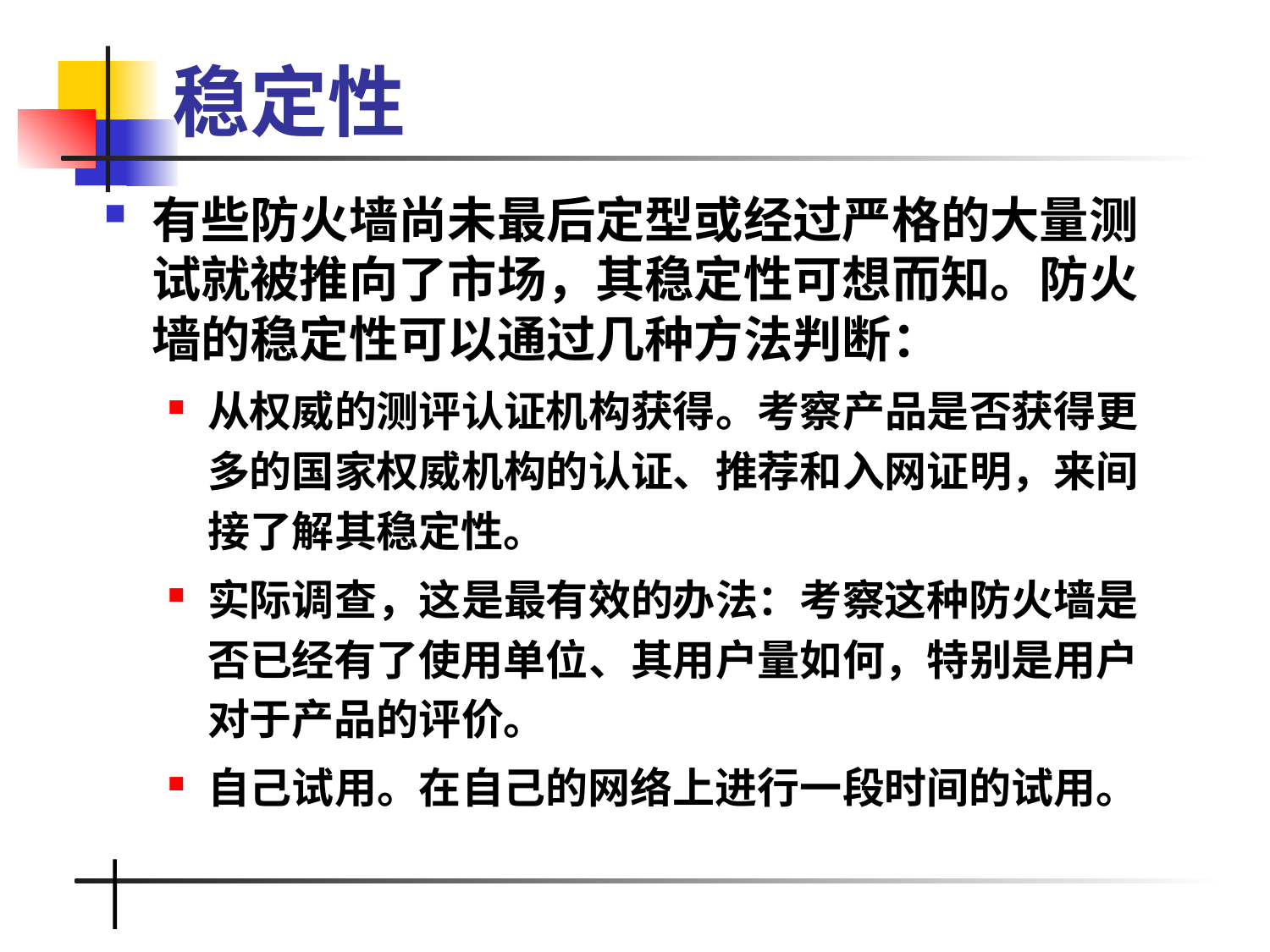

# 稳定性
有些防火墙尚未最后定型或经过严格的大量测试就被推向了市场，其稳定性可想而知。防火墙的稳定性可以通过几种方法判断：
从权威的测评认证机构获得。考察产品是否获得更多的国家权威机构的认证、推荐和入网证明，来间接了解其稳定性。
实际调查，这是最有效的办法：考察这种防火墙是否已经有了使用单位、其用户量如何，特别是用户对于产品的评价。
自己试用。在自己的网络上进行一段时间的试用。